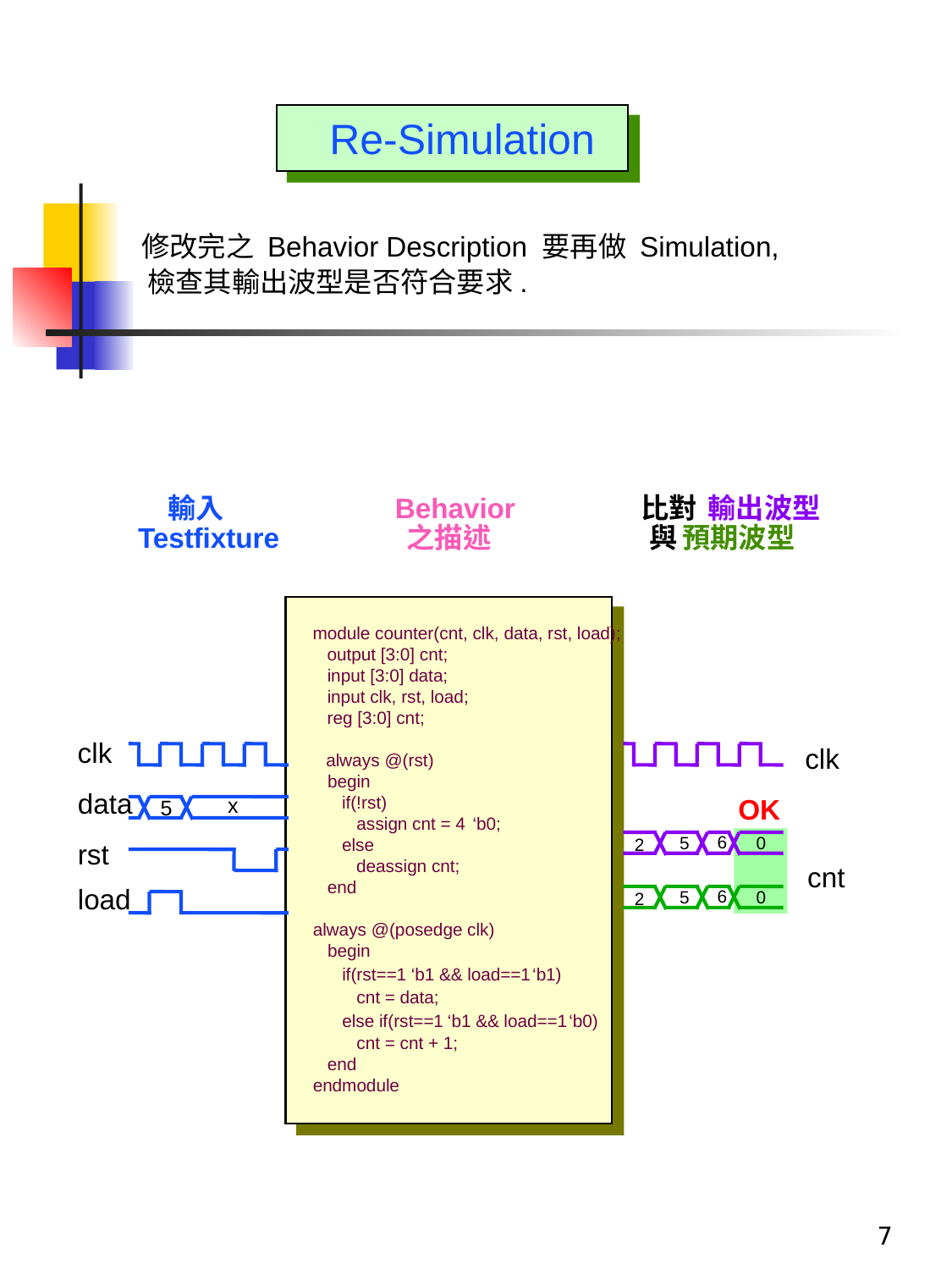

Re-Simulation

修改完之 Behavior Description 要再做 Simulation,
檢查其輸出波型是否符合要求.
輸入
Testfixture
Behavior
之描述
比對
  輸出波型
與
預期波型

module counter(cnt, clk, data, rst, load);
   output [3:0] cnt;
   input [3:0] data;
   input clk, rst, load;
   reg [3:0] cnt;

always @(rst)
   begin
      if(!rst)
         assign cnt = 4

    ‘b0;
      else
         deassign cnt;
   end
always @(posedge clk)
   begin

      if(rst==1
 ‘b1 && load==1
  ‘b1)
         cnt = data;

      else if(rst==1
  ‘b1 && load==1
   ‘b0)
         cnt = cnt + 1;
   end
endmodule
clk
clk

data
x
OK
5

6
5
0
2

rst

cnt

load
6
5
0
2

7